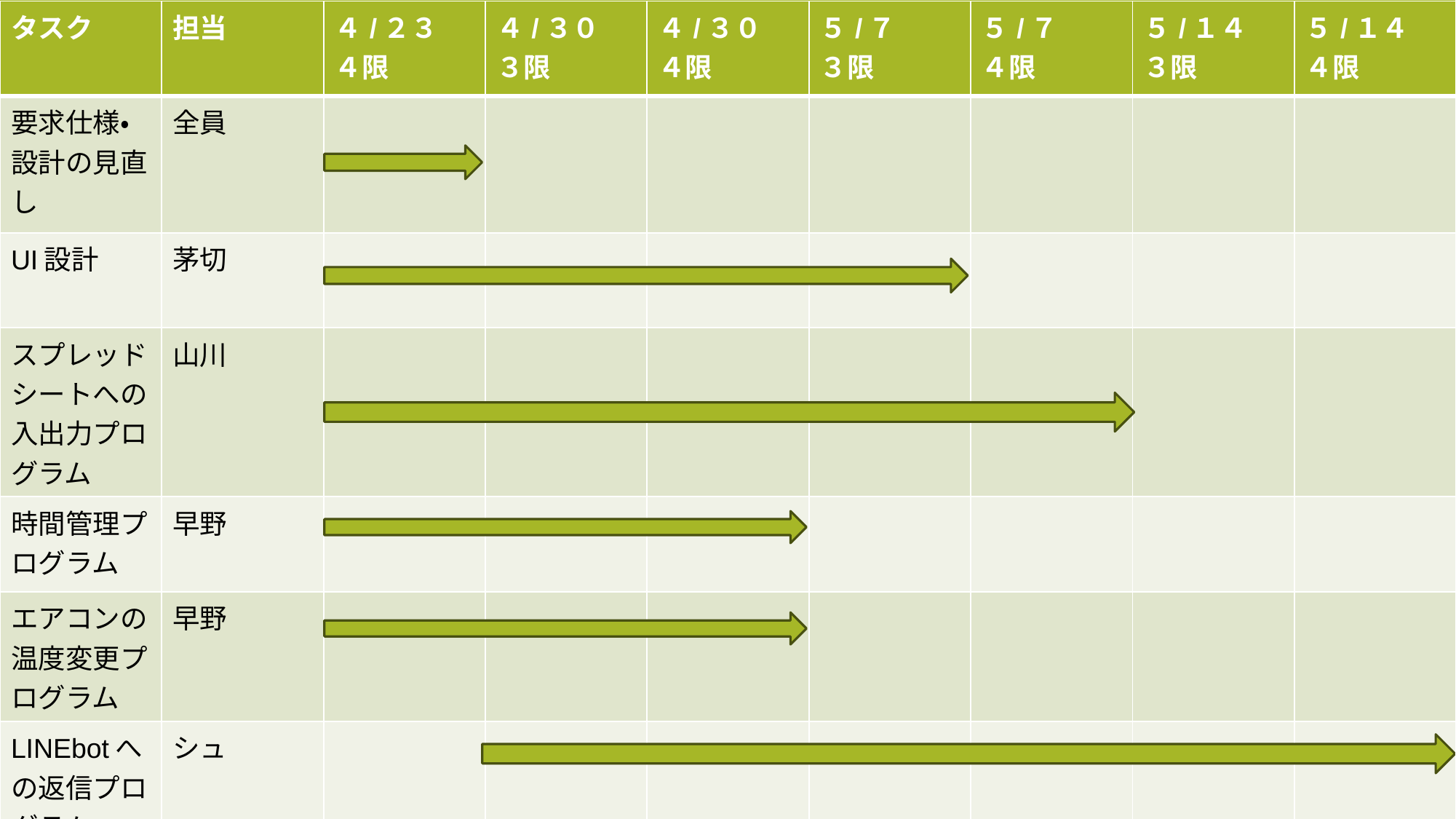

| タスク | 担当 | ４/２３ ４限 | ４/３０ ３限 | ４/３０ ４限 | ５/７ ３限 | ５/７ ４限 | ５/１４ ３限 | ５/１４ ４限 |
| --- | --- | --- | --- | --- | --- | --- | --- | --- |
| 要求仕様・設計の見直し | 全員 |  |  |  |  |  |  |  |
| UI設計 | 茅切 |  |  |  |  |  |  |  |
| スプレッドシートへの入出力プログラム | 山川 |  |  |  |  |  |  |  |
| 時間管理プログラム | 早野 |  |  |  |  |  |  |  |
| エアコンの温度変更プログラム | 早野 |  |  |  |  |  |  |  |
| LINEbotへの返信プログラム | シュ |  |  |  |  |  |  |  |
#